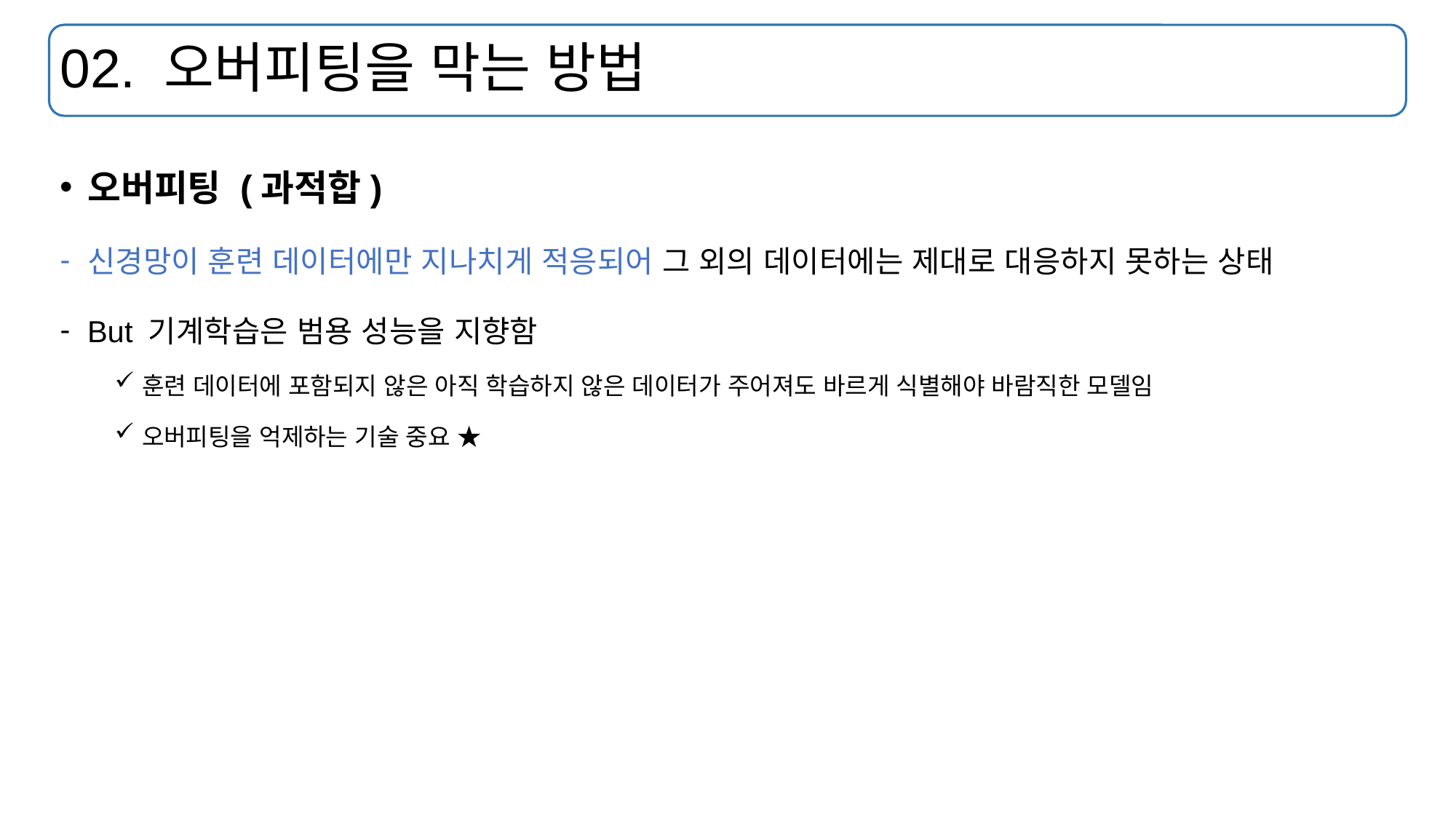

# 02. 오버피팅을 막는 방법
오버피팅 (과적합)
신경망이 훈련 데이터에만 지나치게 적응되어 그 외의 데이터에는 제대로 대응하지 못하는 상태
But 기계학습은 범용 성능을 지향함
훈련 데이터에 포함되지 않은 아직 학습하지 않은 데이터가 주어져도 바르게 식별해야 바람직한 모델임
오버피팅을 억제하는 기술 중요 ★